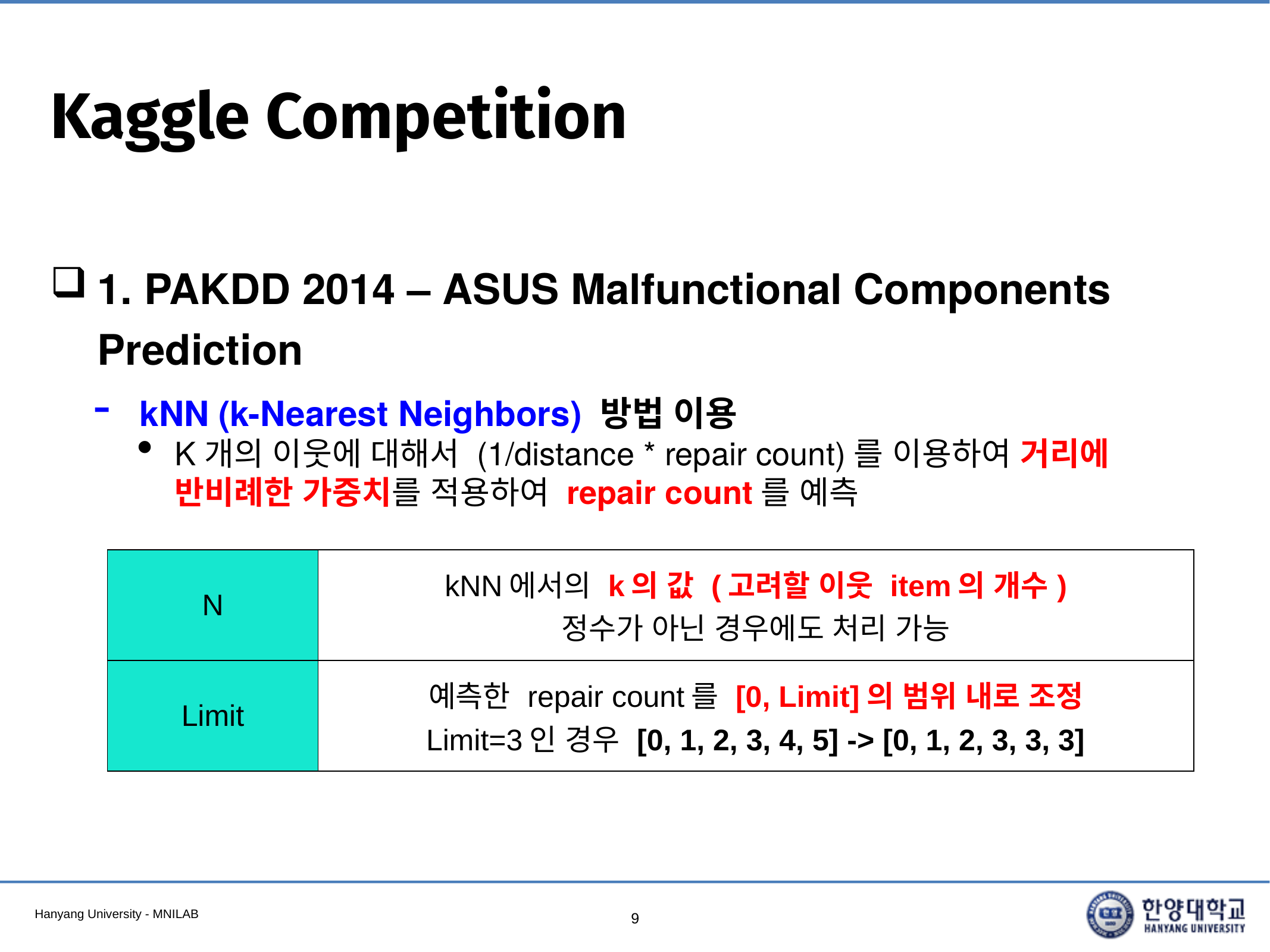

# Kaggle Competition
1. PAKDD 2014 – ASUS Malfunctional Components Prediction
kNN (k-Nearest Neighbors) 방법 이용
K개의 이웃에 대해서 (1/distance * repair count)를 이용하여 거리에 반비례한 가중치를 적용하여 repair count를 예측
| N | kNN에서의 k의 값 (고려할 이웃 item의 개수) 정수가 아닌 경우에도 처리 가능 |
| --- | --- |
| Limit | 예측한 repair count를 [0, Limit]의 범위 내로 조정 Limit=3인 경우 [0, 1, 2, 3, 4, 5] -> [0, 1, 2, 3, 3, 3] |
9